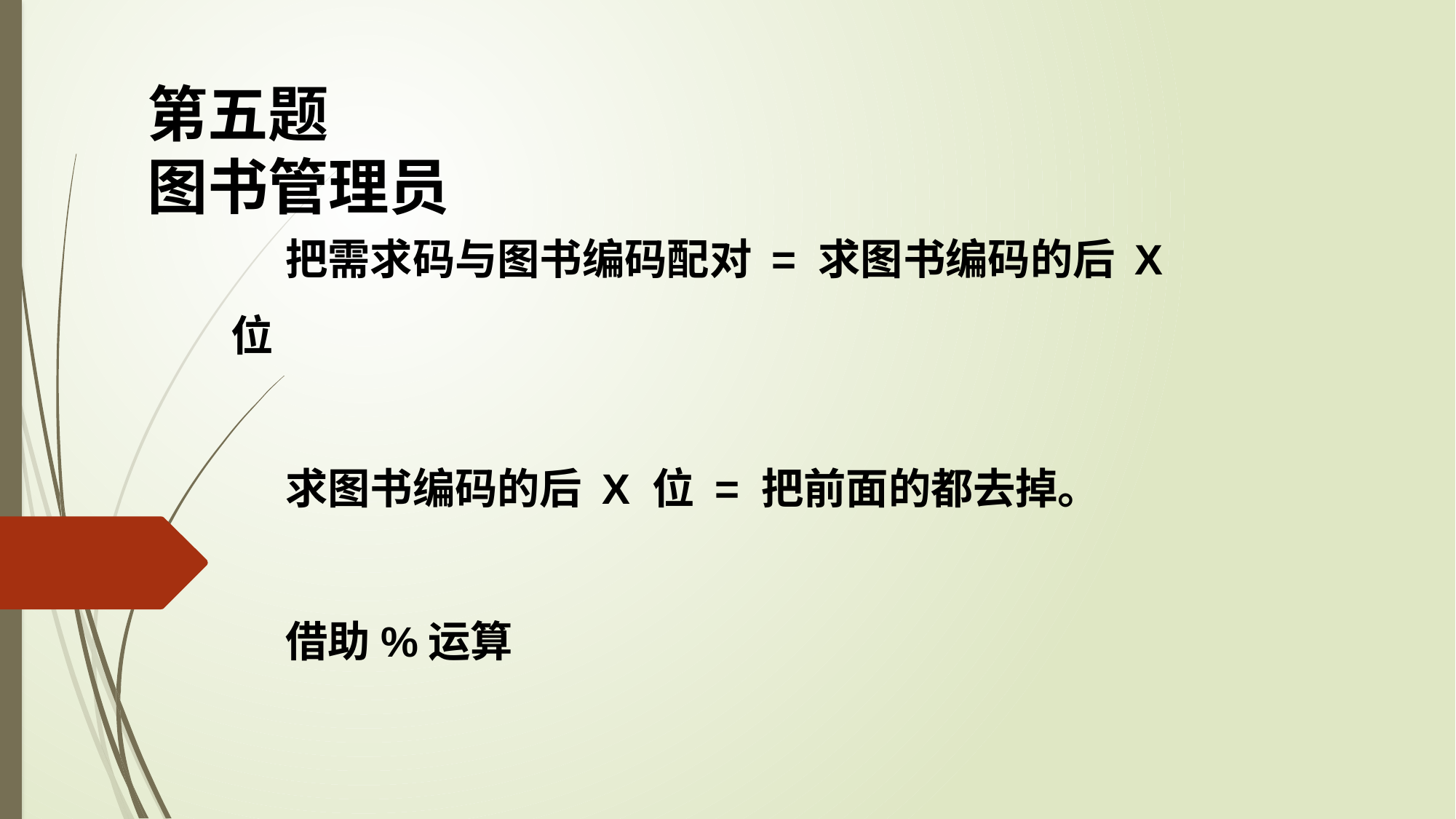

第五题
图书管理员
把需求码与图书编码配对 = 求图书编码的后 X 位

求图书编码的后 X 位 = 把前面的都去掉。

借助%运算